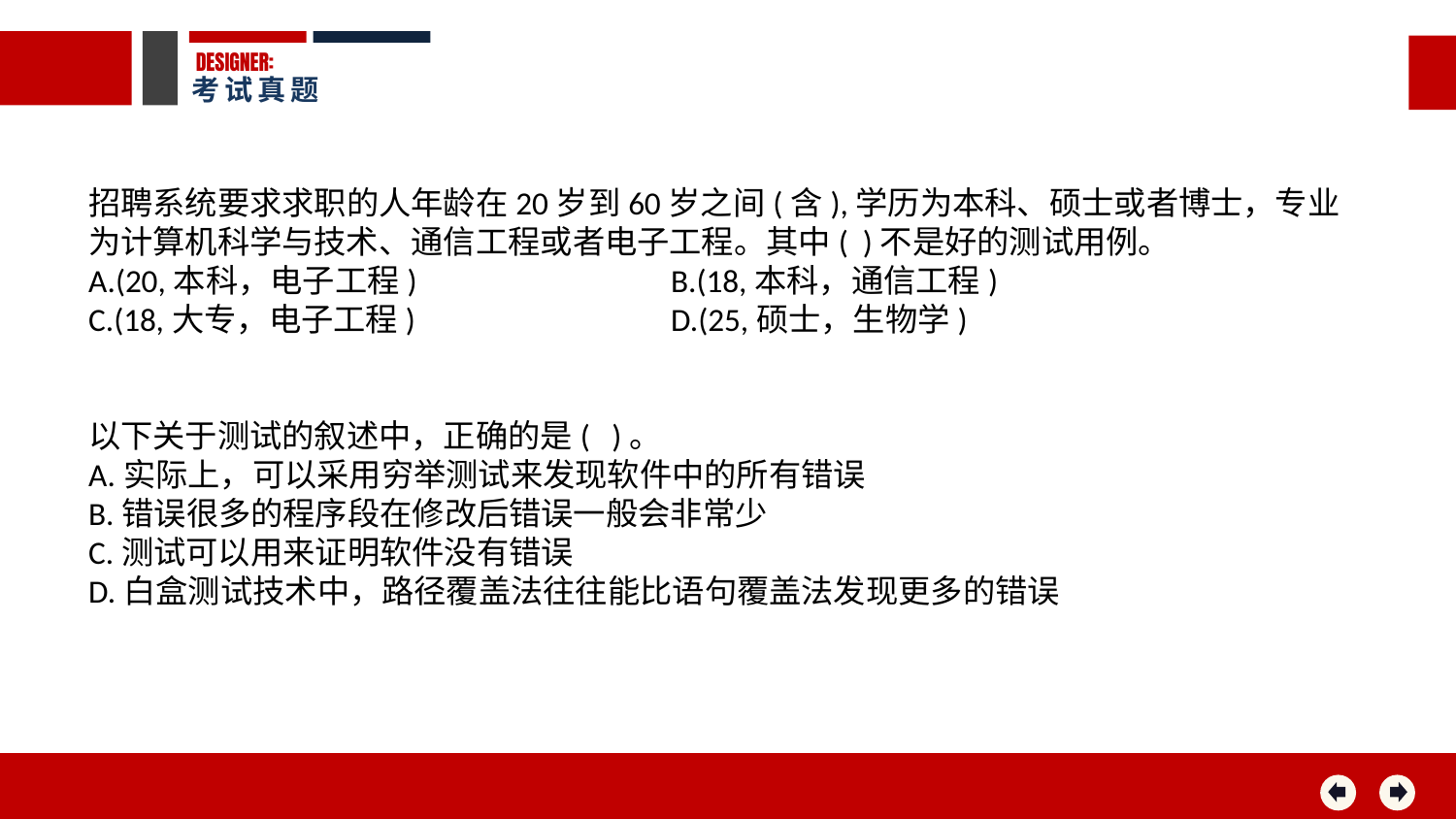

DESIGNER:
考试真题
招聘系统要求求职的人年龄在20岁到60岁之间(含),学历为本科、硕士或者博士，专业为计算机科学与技术、通信工程或者电子工程。其中(  )不是好的测试用例。
A.(20,本科，电子工程)		B.(18,本科，通信工程)
C.(18,大专，电子工程)		D.(25,硕士，生物学)

以下关于测试的叙述中，正确的是(   )。
A.实际上，可以采用穷举测试来发现软件中的所有错误
B.错误很多的程序段在修改后错误一般会非常少
C.测试可以用来证明软件没有错误
D.白盒测试技术中，路径覆盖法往往能比语句覆盖法发现更多的错误